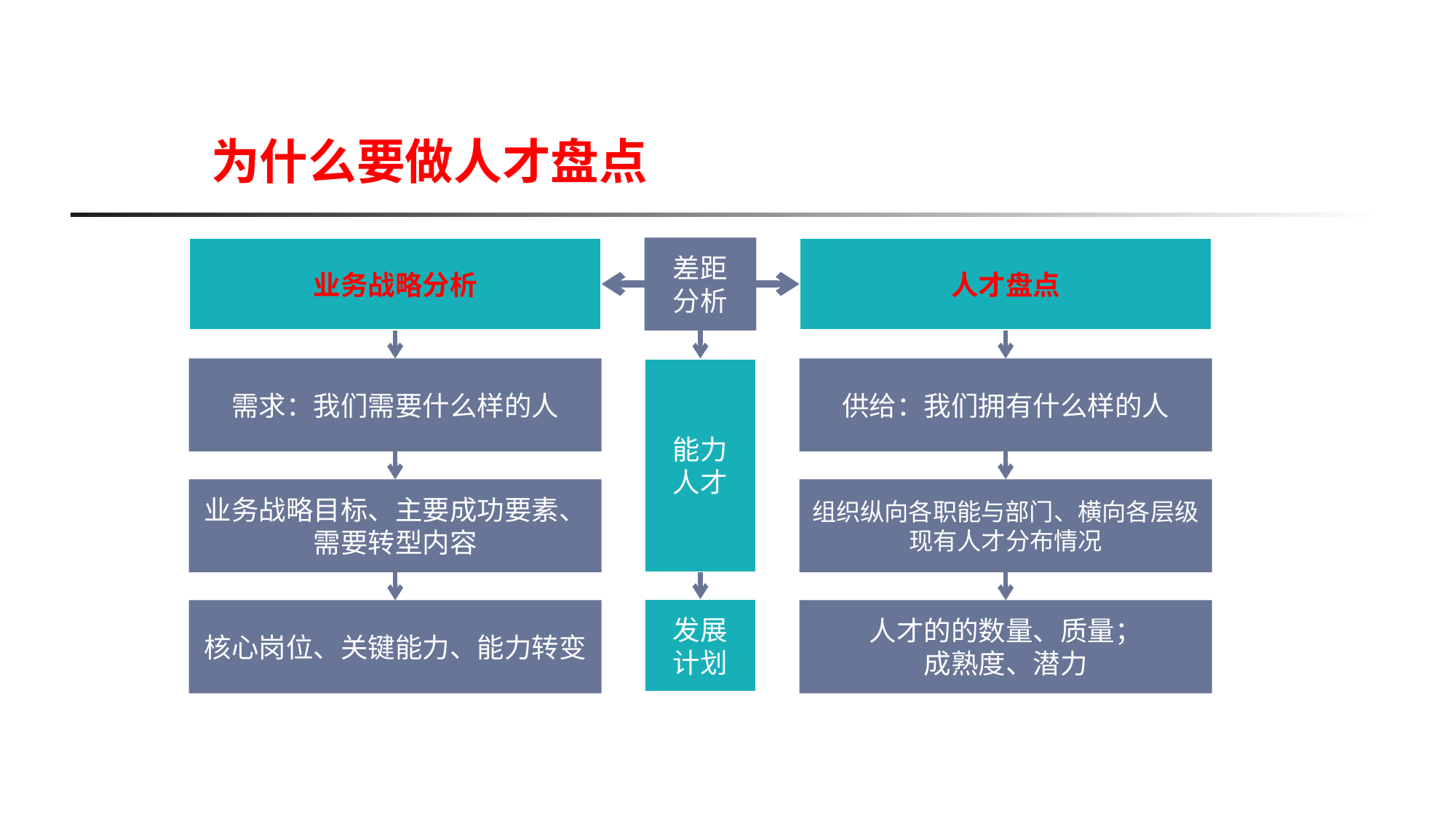

为什么要做人才盘点
业务战略分析
差距
分析
人才盘点
需求：我们需要什么样的人
能力
人才
供给：我们拥有什么样的人
业务战略目标、主要成功要素、需要转型内容
组织纵向各职能与部门、横向各层级现有人才分布情况
发展
计划
核心岗位、关键能力、能力转变
人才的的数量、质量；
成熟度、潜力

12